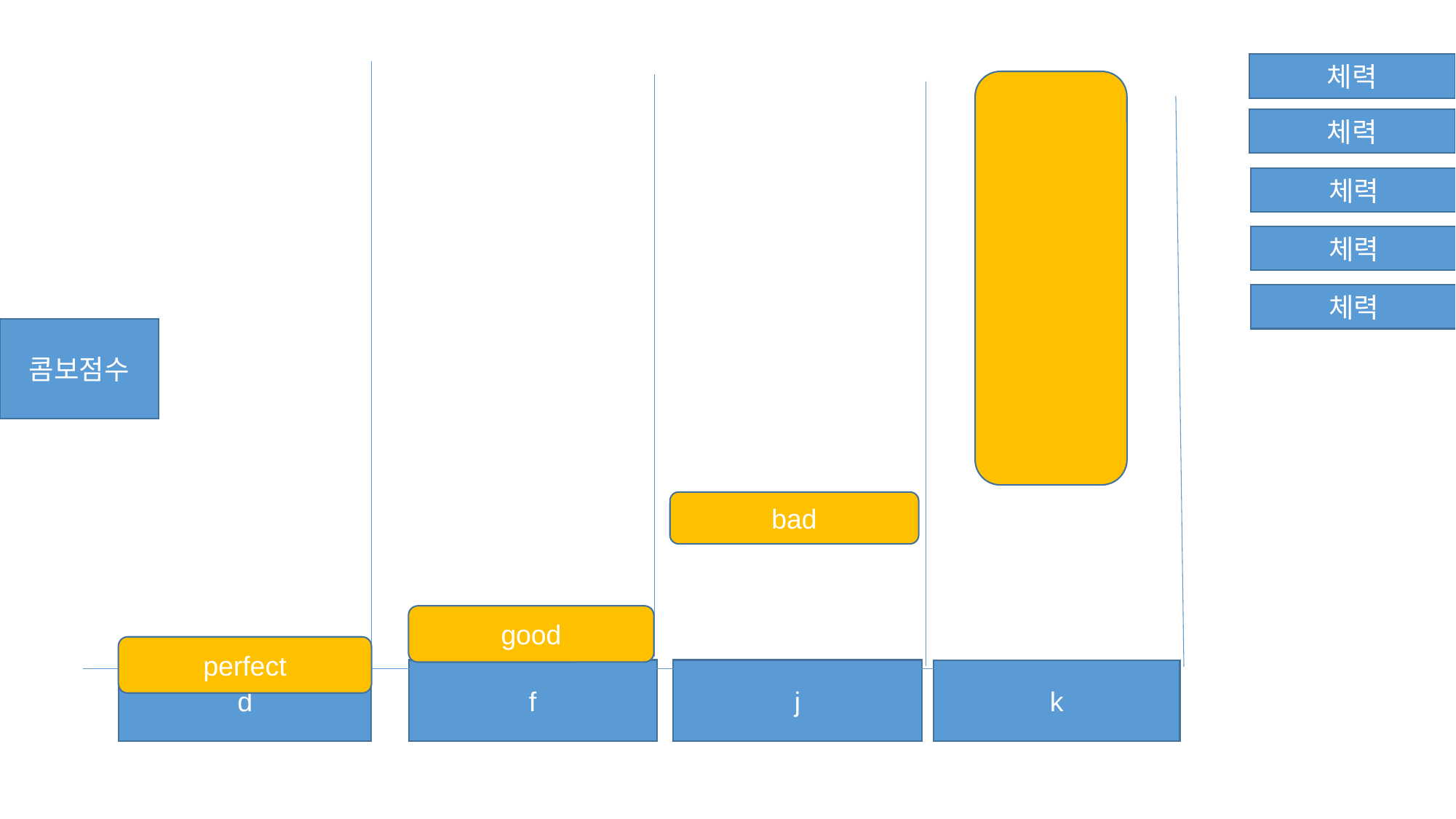

체력

체력
체력
체력
체력
콤보점수
bad
good
perfect
f
j
d
k